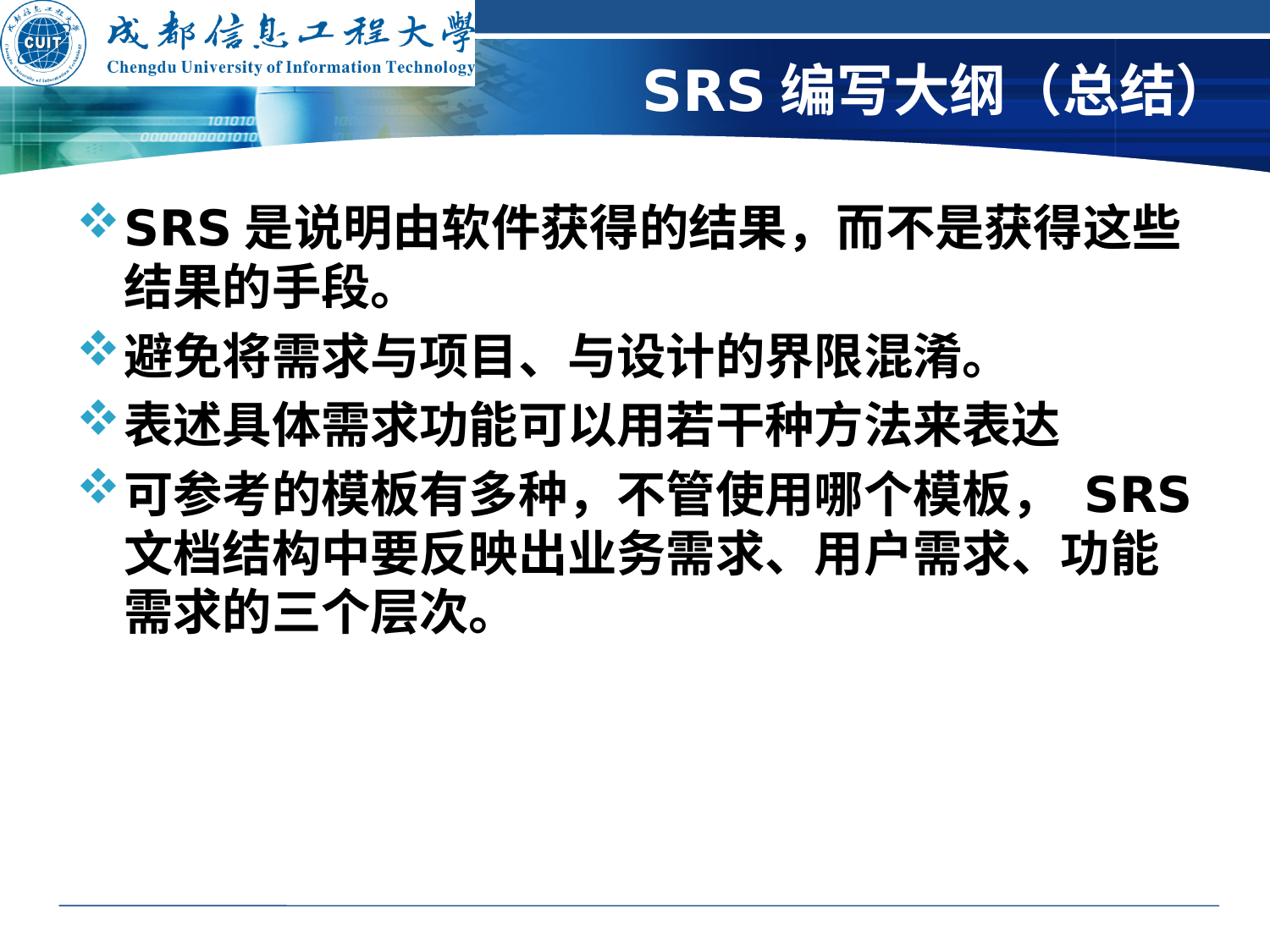

# SRS编写大纲（总结）
SRS是说明由软件获得的结果，而不是获得这些结果的手段。
避免将需求与项目、与设计的界限混淆。
表述具体需求功能可以用若干种方法来表达
可参考的模板有多种，不管使用哪个模板， SRS文档结构中要反映出业务需求、用户需求、功能需求的三个层次。